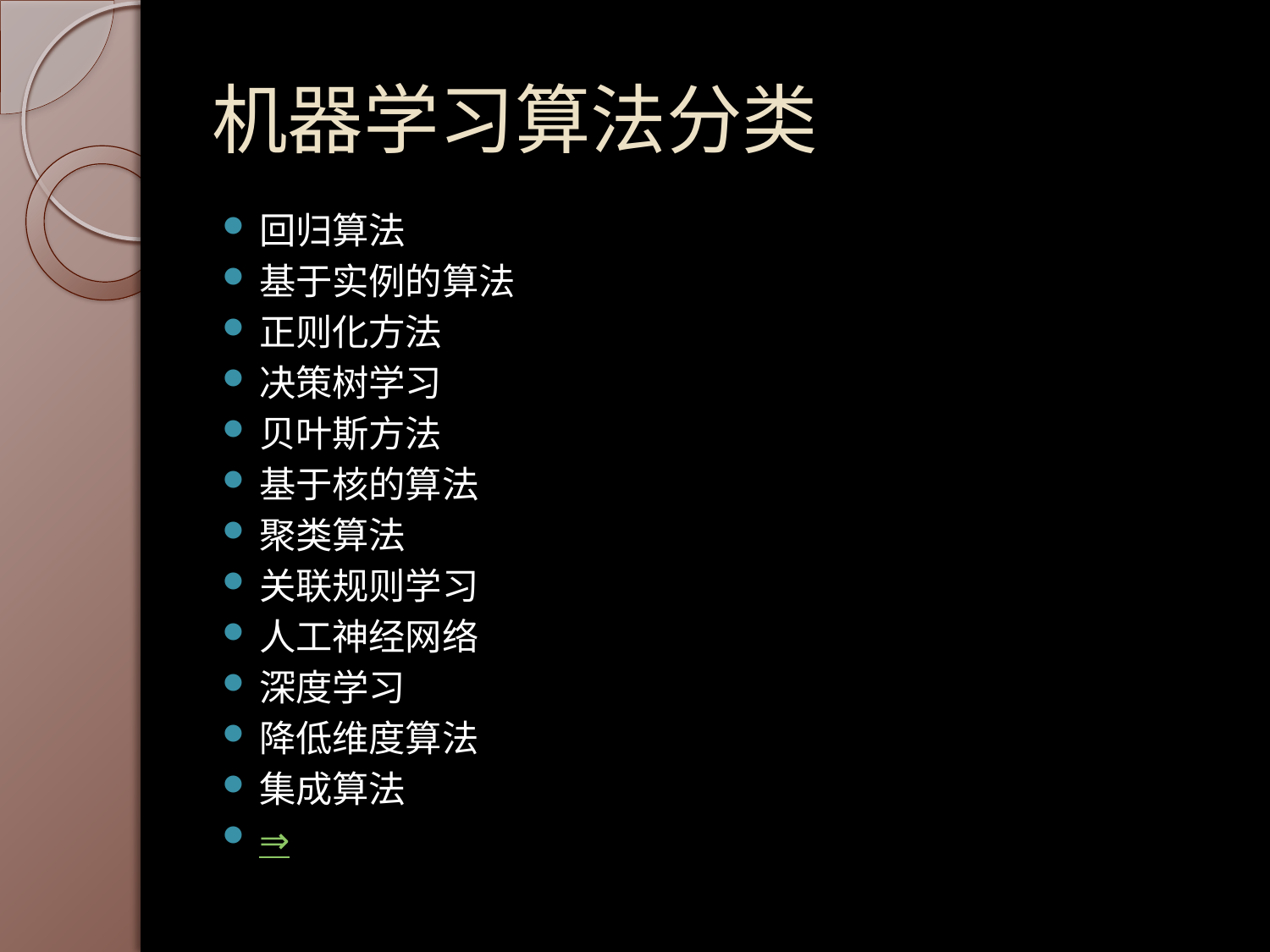

# 机器学习算法分类
回归算法
基于实例的算法
正则化方法
决策树学习
贝叶斯方法
基于核的算法
聚类算法
关联规则学习
人工神经网络
深度学习
降低维度算法
集成算法
⇒